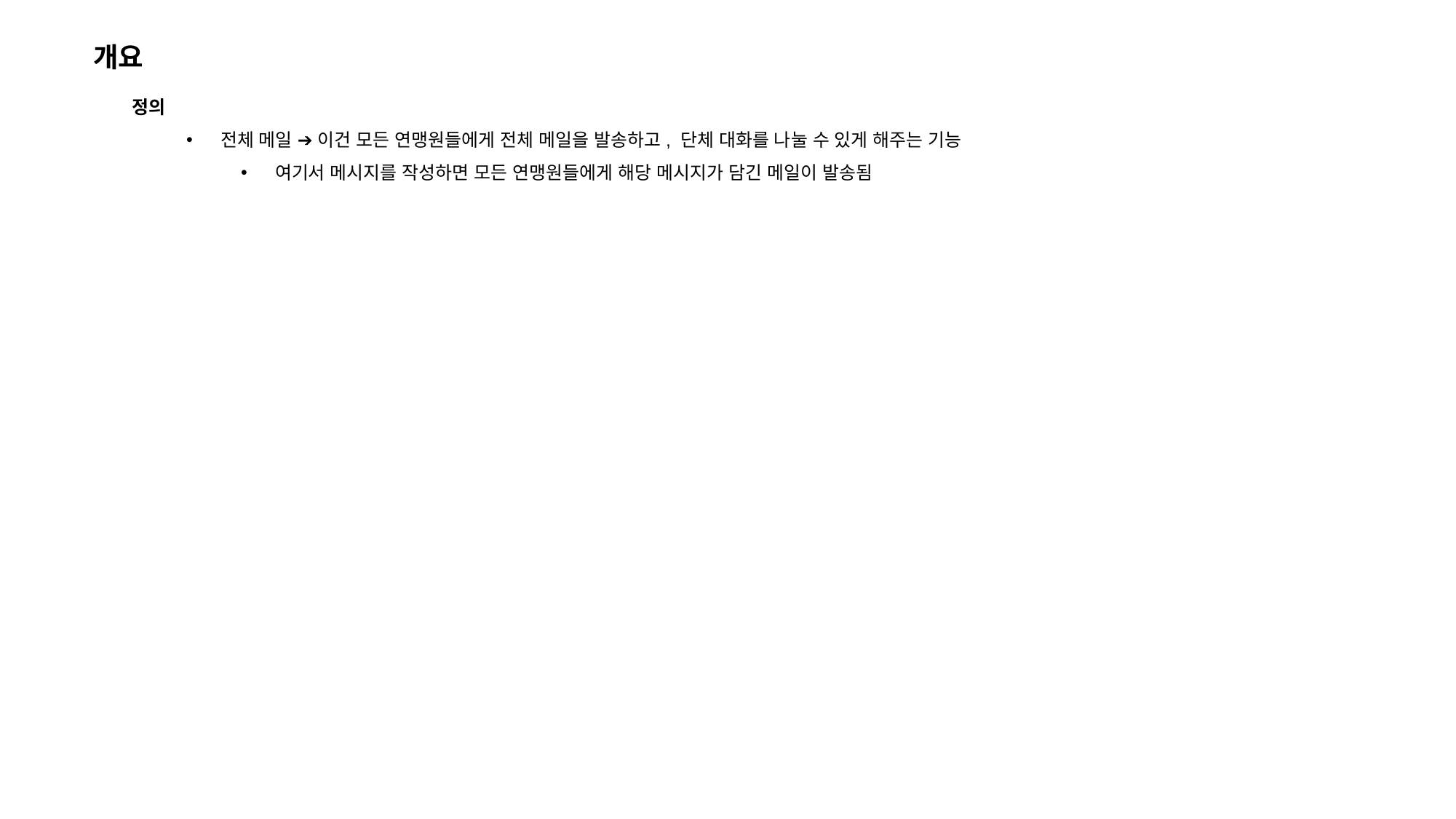

개요
정의
전체 메일 ➔ 이건 모든 연맹원들에게 전체 메일을 발송하고, 단체 대화를 나눌 수 있게 해주는 기능
여기서 메시지를 작성하면 모든 연맹원들에게 해당 메시지가 담긴 메일이 발송됨